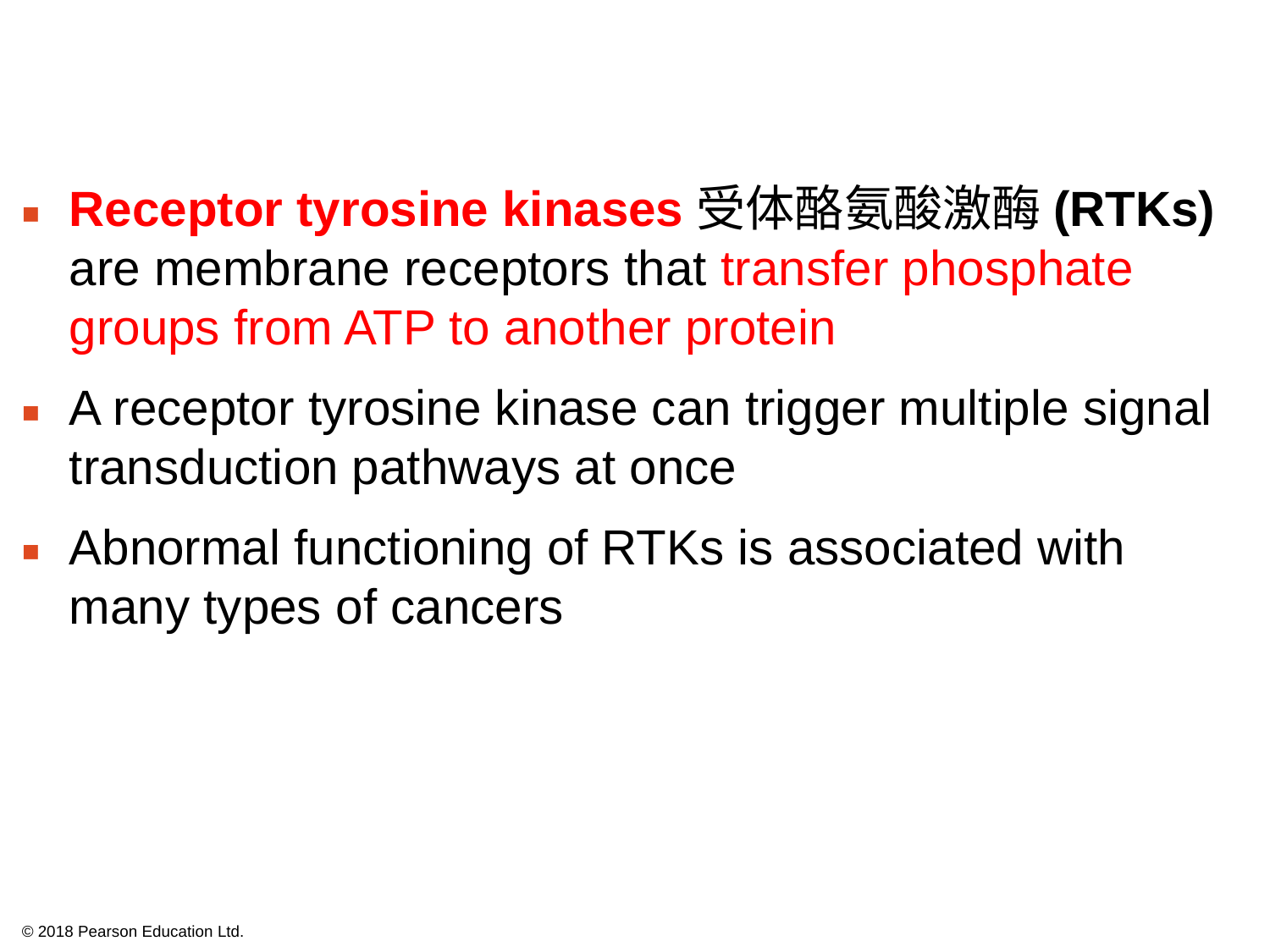

Receptor tyrosine kinases受体酪氨酸激酶(RTKs) are membrane receptors that transfer phosphate groups from ATP to another protein
A receptor tyrosine kinase can trigger multiple signal transduction pathways at once
Abnormal functioning of RTKs is associated with many types of cancers
© 2018 Pearson Education Ltd.